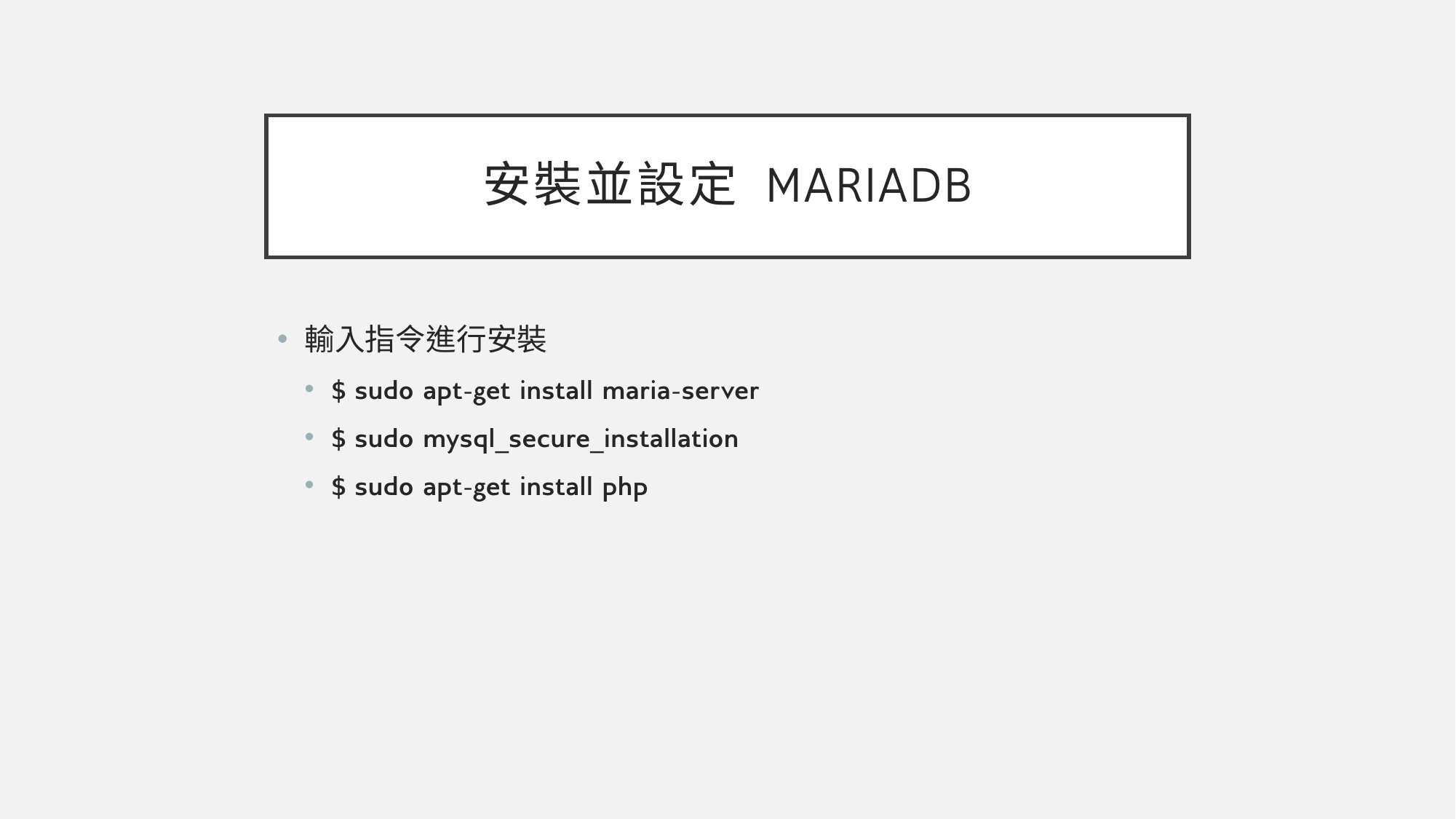

# 安裝並設定 MariaDB
輸入指令進行安裝
$ sudo apt-get install maria-server
$ sudo mysql_secure_installation
$ sudo apt-get install php